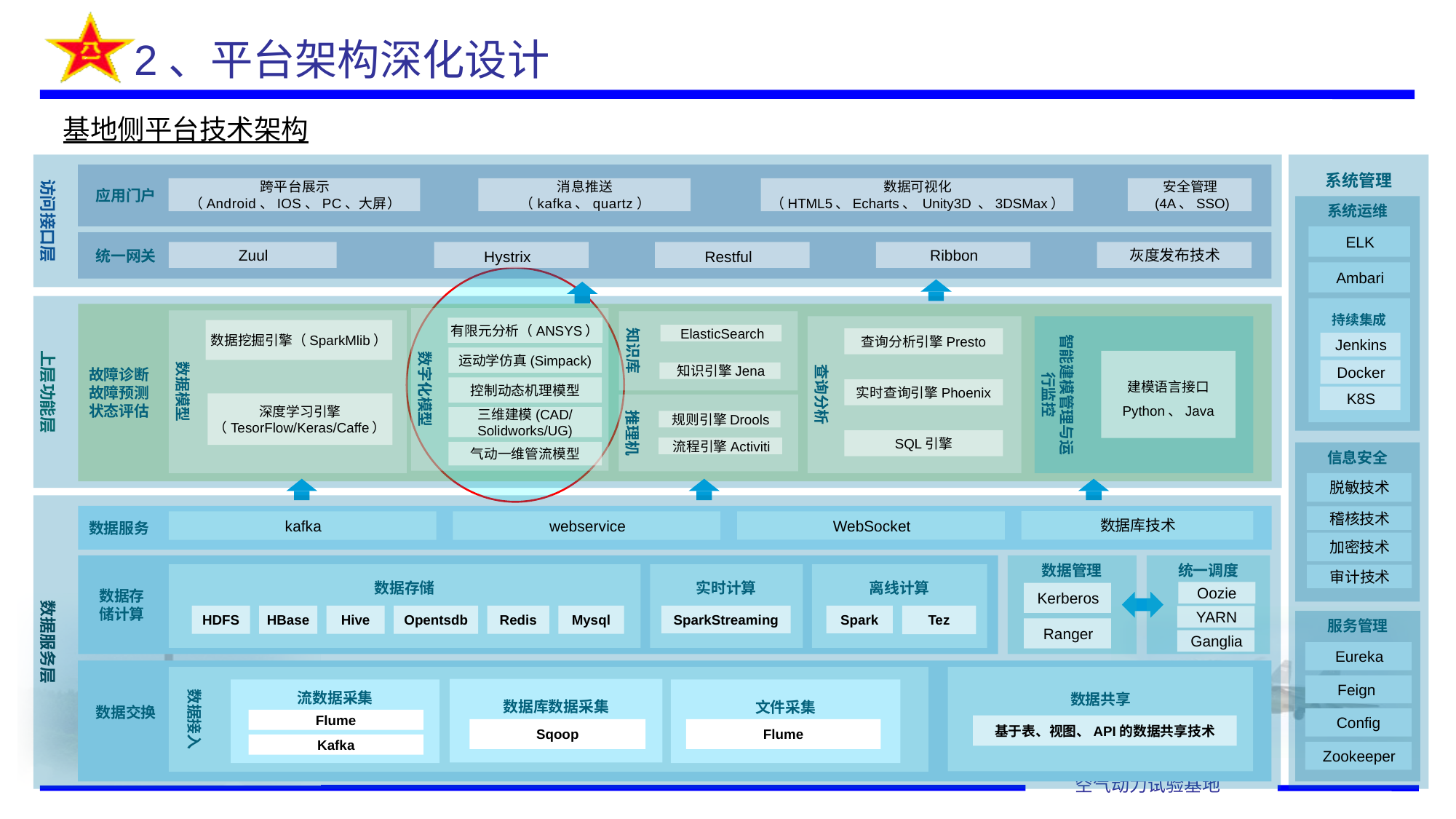

2、平台架构深化设计
基地侧平台技术架构
访问接口层
系统管理
 应用门户
跨平台展示
（Android、IOS、PC、大屏）
消息推送
（kafka、quartz）
数据可视化
（HTML5、Echarts、 Unity3D 、3DSMax）
安全管理
 (4A、SSO)
系统运维
ELK
 统一网关
Zuul
Hystrix
Restful
Ribbon
灰度发布技术
Ambari

上层功能层
持续集成
故障诊断
故障预测
状态评估
数字化模型
数据模型
知识库
查询分析
智能建模管理与运行监控
有限元分析（ANSYS）
ElasticSearch
数据挖掘引擎（SparkMlib）
查询分析引擎Presto
Jenkins
运动学仿真(Simpack)
建模语言接口
Python、Java
知识引擎Jena
Docker
控制动态机理模型
实时查询引擎Phoenix
K8S
深度学习引擎
（TesorFlow/Keras/Caffe）
推理机
三维建模(CAD/Solidworks/UG)
规则引擎Drools
SQL引擎
流程引擎Activiti
气动一维管流模型
信息安全
脱敏技术
稽核技术
加密技术
审计技术

数据服务层
数据服务
数据库技术
kafka
webservice
WebSocket
  数据存
  储计算
数据管理
统一调度
数据存储
实时计算
离线计算
Oozie
Kerberos

HDFS
HBase
Hive
Opentsdb
Redis
Mysql
SparkStreaming
Spark
Tez
YARN
服务管理
Ranger
Ganglia
Eureka
 数据交换

数据接入
数据共享
Feign
数据库数据采集
流数据采集
文件采集
Config
Flume
Kafka
基于表、视图、API的数据共享技术
Sqoop
Flume
Zookeeper